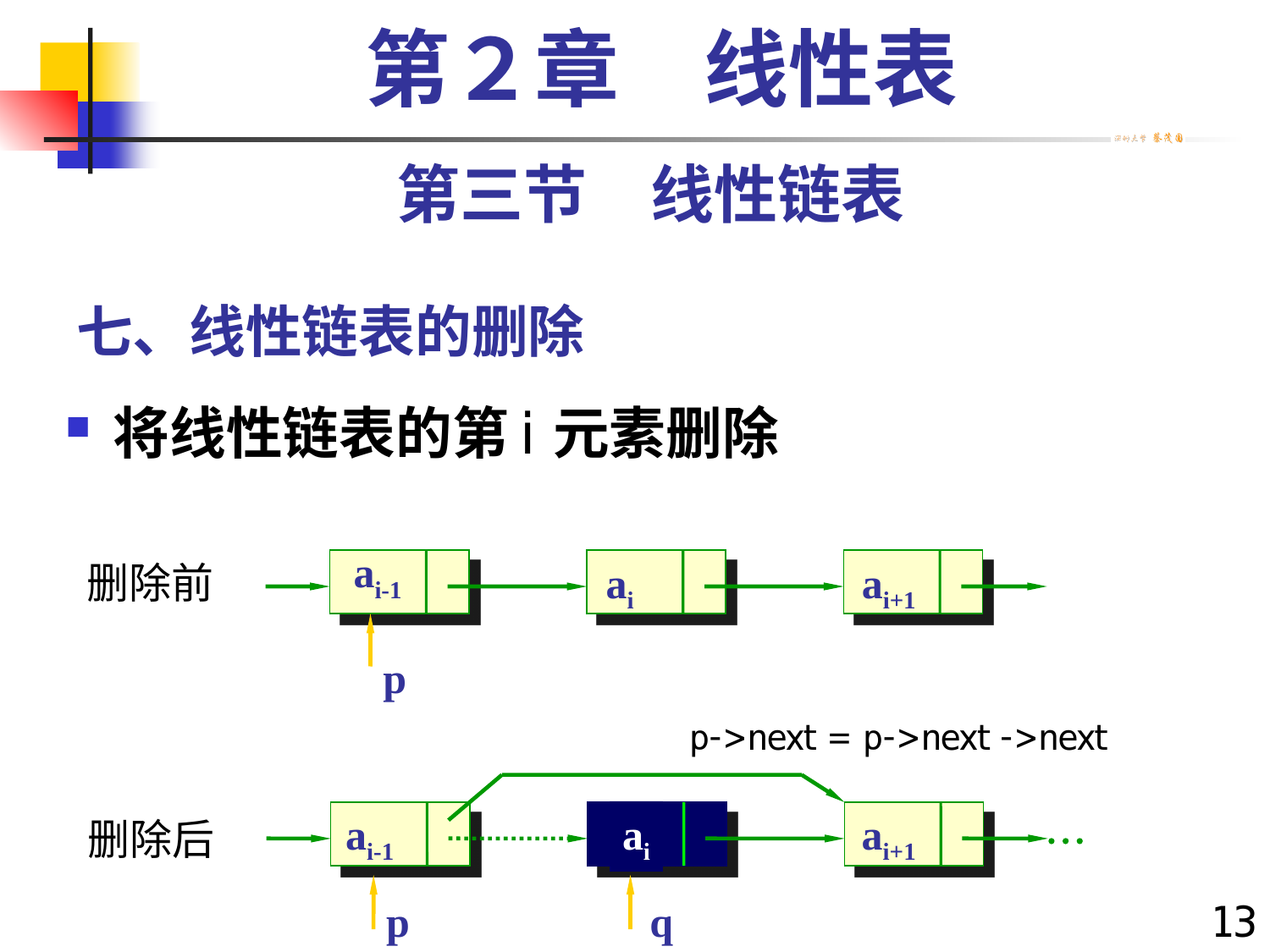

第２章　线性表
第三节　线性链表
# 七、线性链表的删除
将线性链表的第i元素删除
ai-1
ai
ai+1

p
删除前
p->next = p->next ->next

ai-1
ai
ai+1

…
删除后

p
q
13